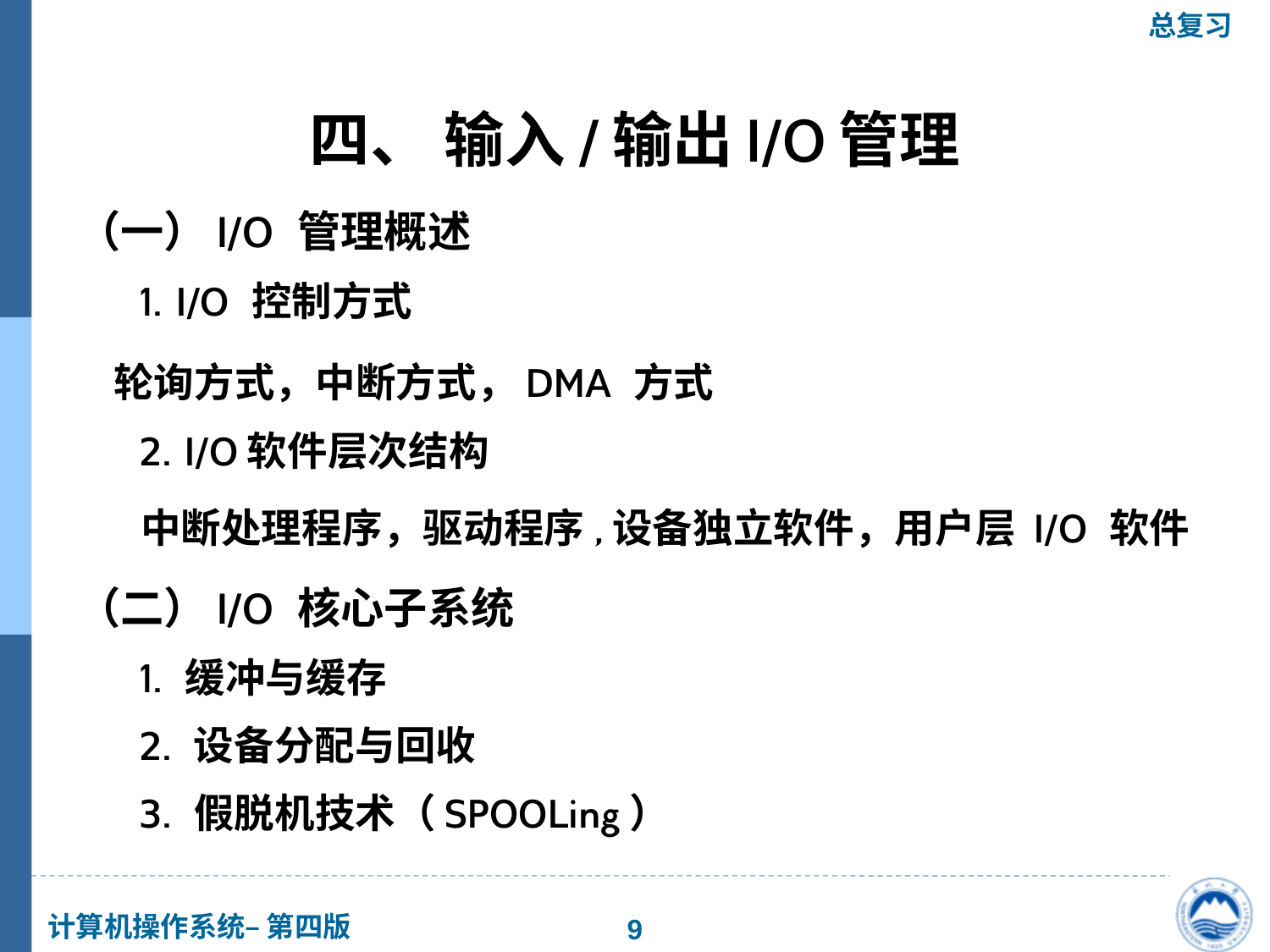

四、 输入/输出I/O管理
（一）I/O 管理概述
  1. I/O 控制方式
		轮询方式，中断方式，DMA 方式 
  2. I/O软件层次结构
      中断处理程序，驱动程序,设备独立软件，用户层 I/O 软件
（二）I/O 核心子系统
  1. 缓冲与缓存
  2. 设备分配与回收
  3. 假脱机技术（SPOOLing）